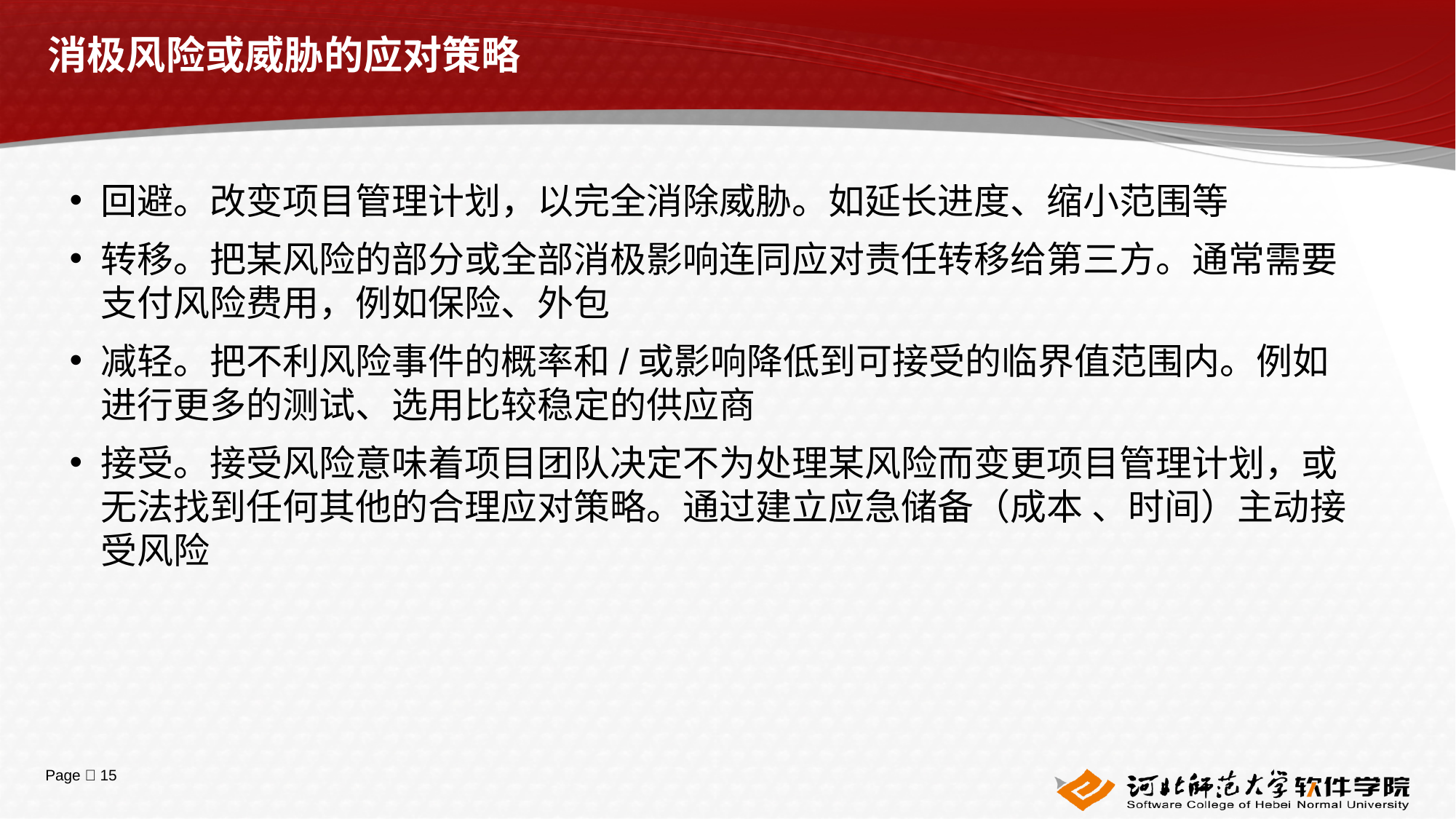

# 消极风险或威胁的应对策略
回避。改变项目管理计划，以完全消除威胁。如延长进度、缩小范围等
转移。把某风险的部分或全部消极影响连同应对责任转移给第三方。通常需要支付风险费用，例如保险、外包
减轻。把不利风险事件的概率和/或影响降低到可接受的临界值范围内。例如进行更多的测试、选用比较稳定的供应商
接受。接受风险意味着项目团队决定不为处理某风险而变更项目管理计划，或无法找到任何其他的合理应对策略。通过建立应急储备（成本 、时间）主动接受风险